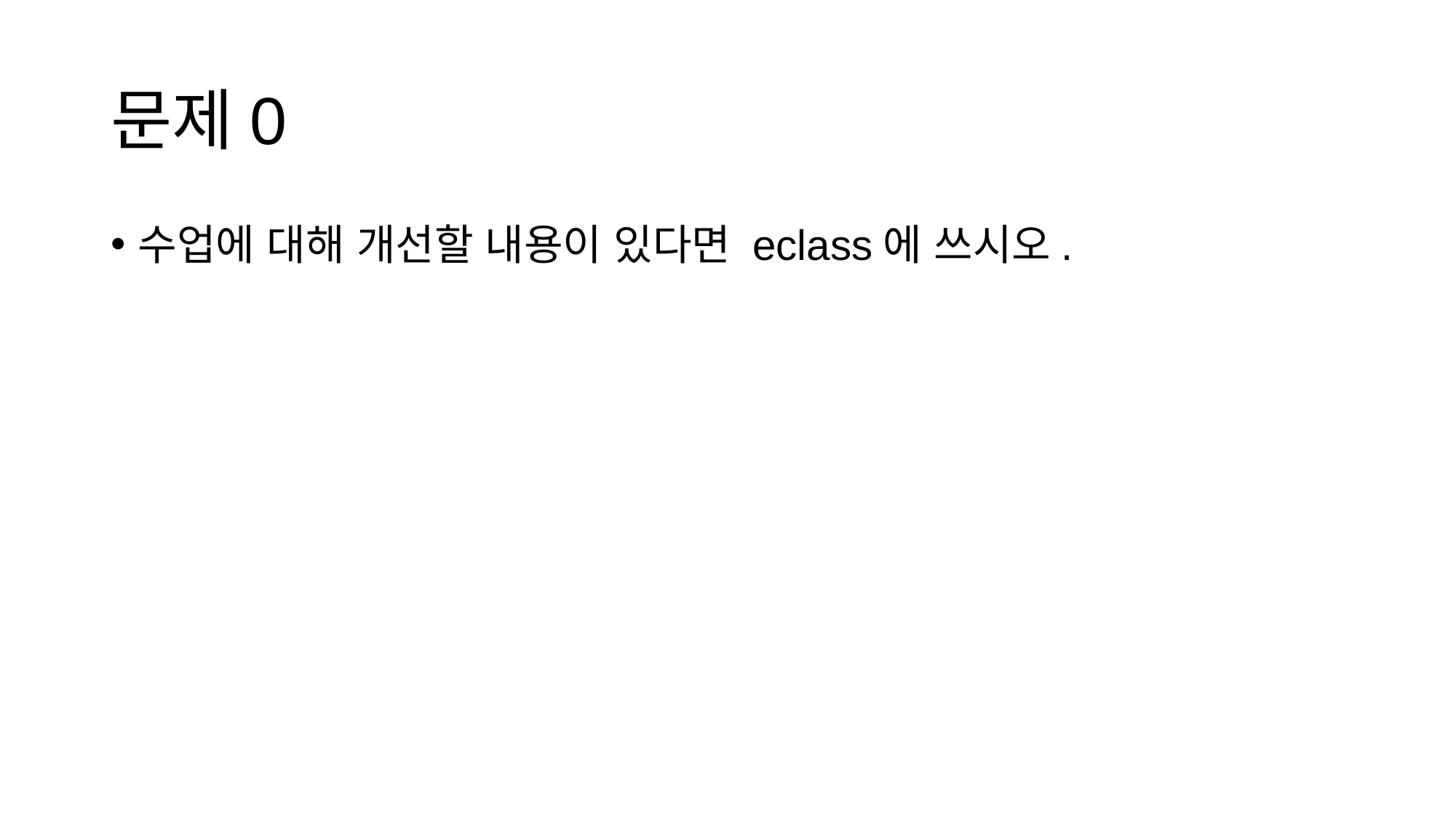

# 문제0
수업에 대해 개선할 내용이 있다면 eclass에 쓰시오.